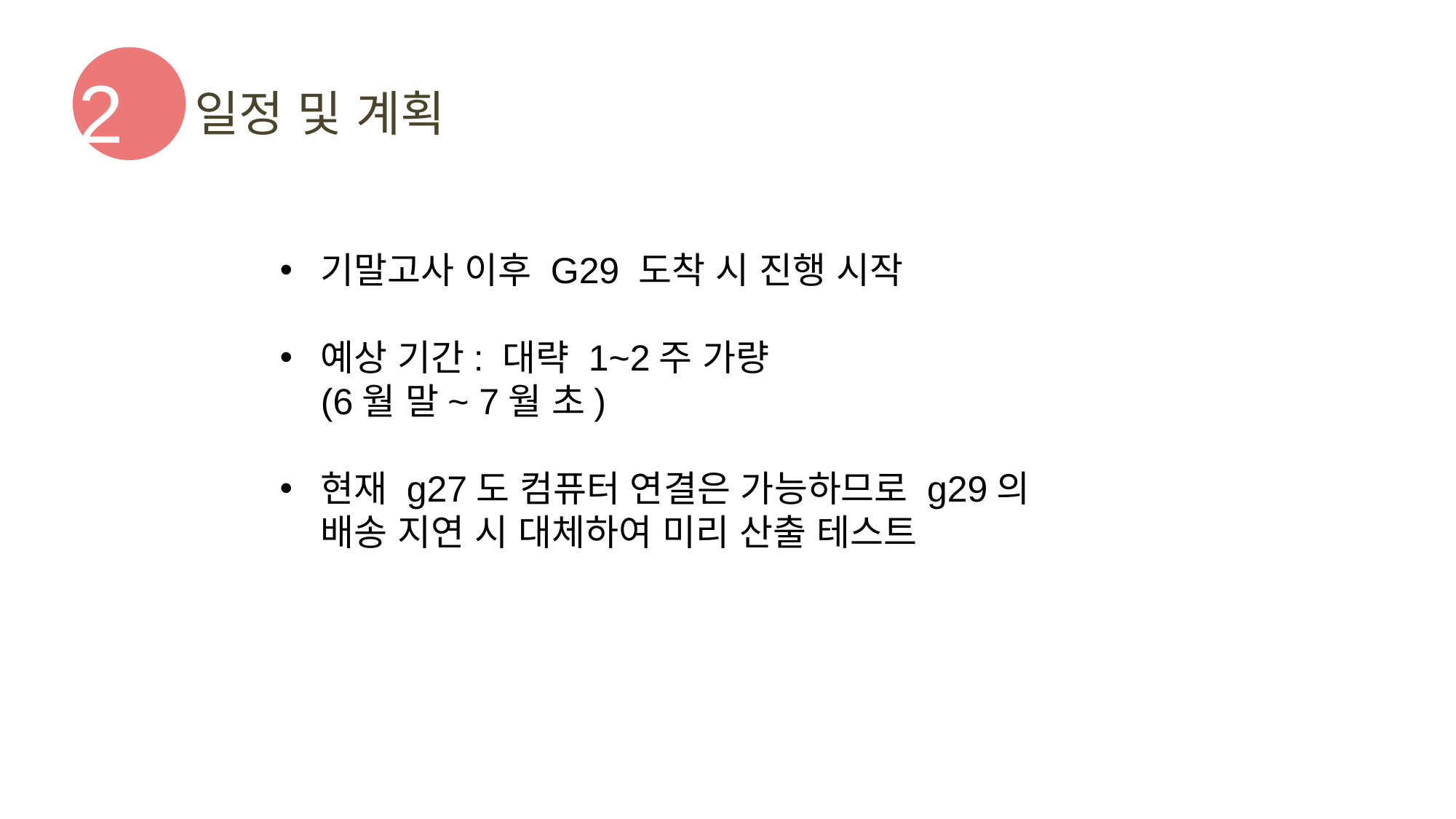

2
일정 및 계획
기말고사 이후 G29 도착 시 진행 시작

예상 기간: 대략 1~2주 가량
	(6월 말~ 7월 초)

현재 g27도 컴퓨터 연결은 가능하므로 g29의 배송 지연 시 대체하여 미리 산출 테스트